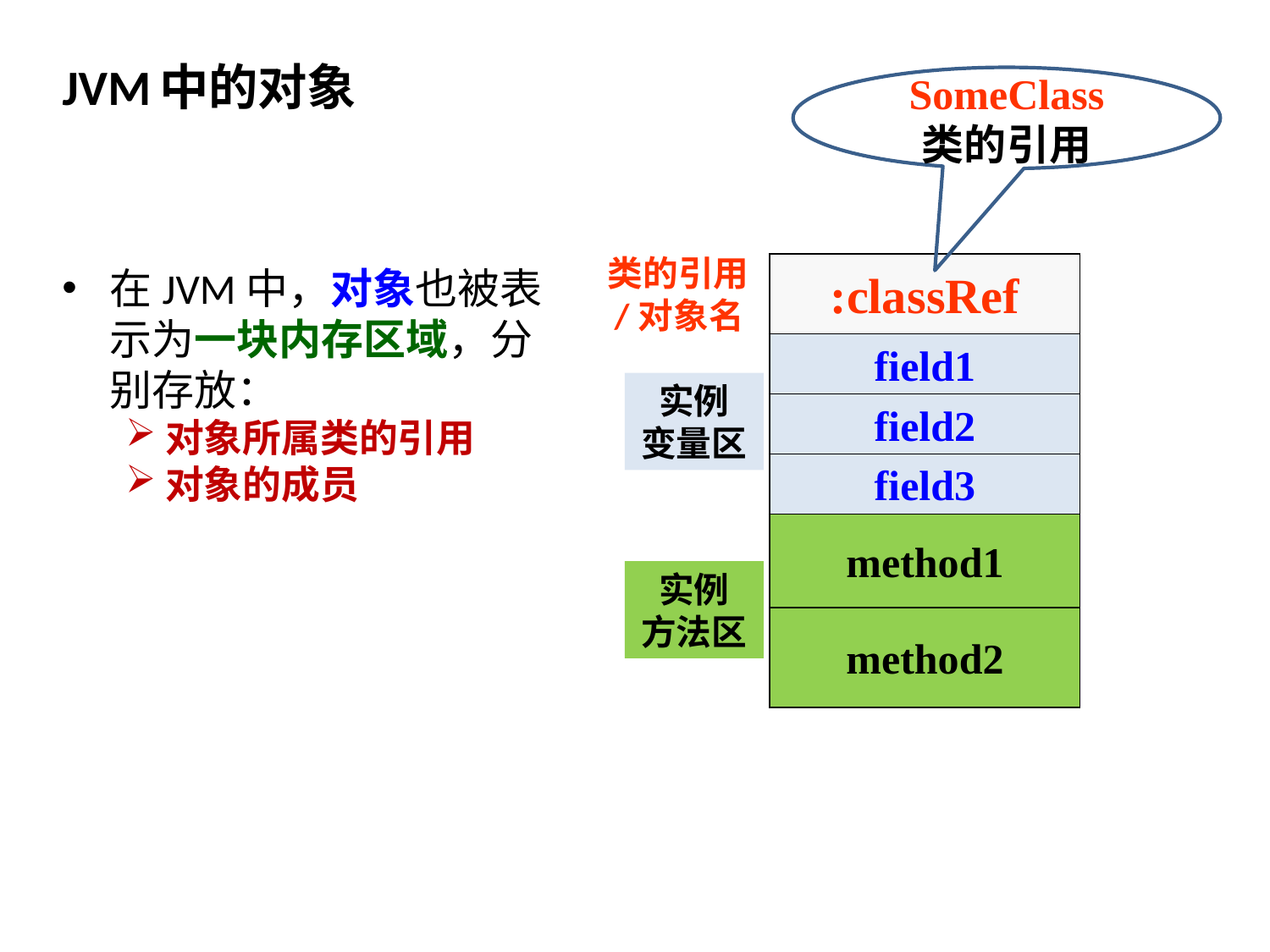

JVM中的对象
SomeClass
类的引用
类的引用/对象名
:classRef
在JVM中，对象也被表示为一块内存区域，分别存放：
对象所属类的引用
对象的成员
field1
实例
变量区
field2
field3
method1
实例
方法区
method2
4